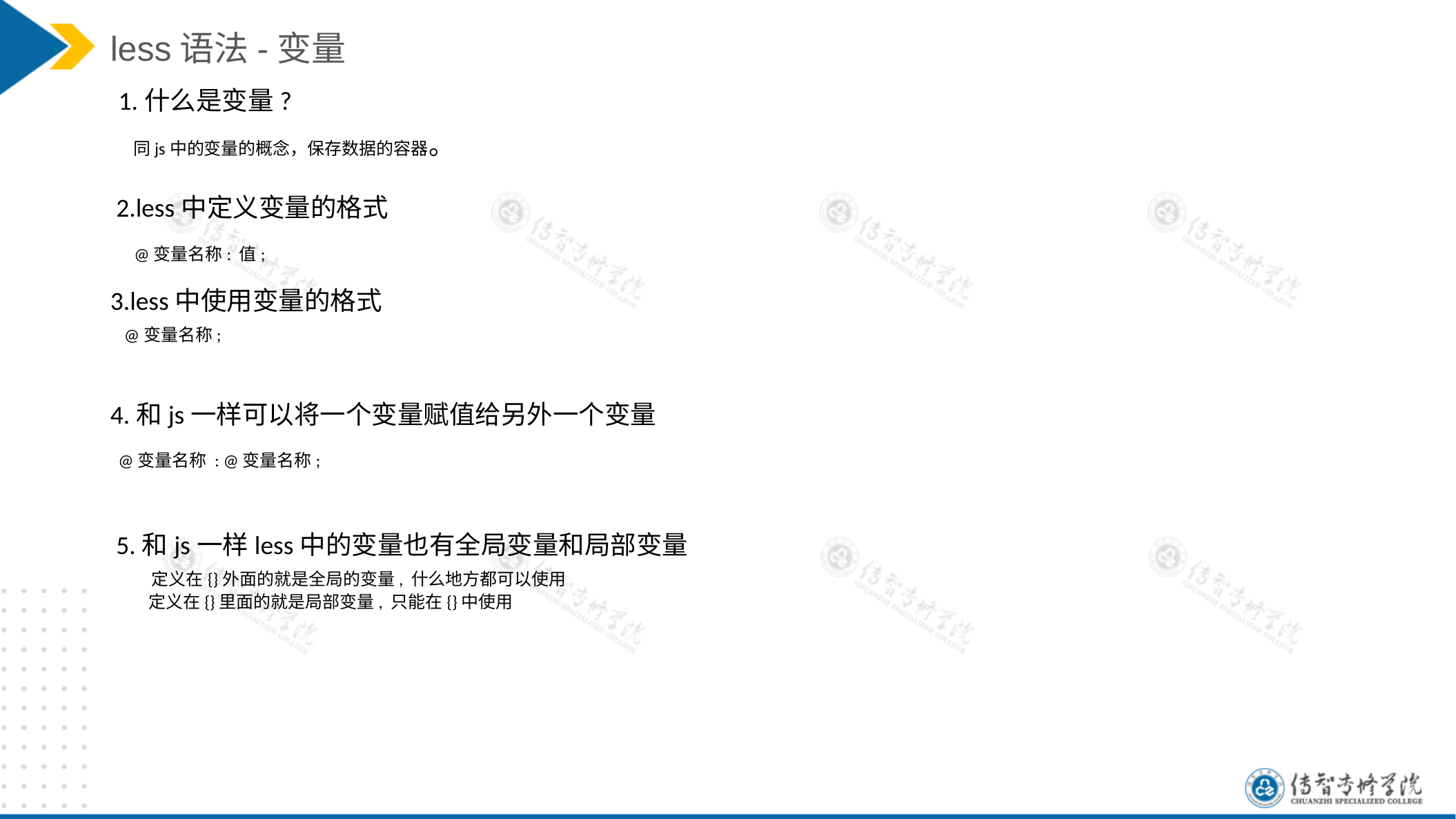

less语法-变量
1.什么是变量?

     同js中的变量的概念，保存数据的容器。

 2.less中定义变量的格式

      @变量名称: 值;

3.less中使用变量的格式
   @变量名称;

4.和js一样可以将一个变量赋值给另外一个变量

  @变量名称 : @变量名称;
 5.和js一样less中的变量也有全局变量和局部变量
      定义在{}外面的就是全局的变量, 什么地方都可以使用
         定义在{}里面的就是局部变量, 只能在{}中使用